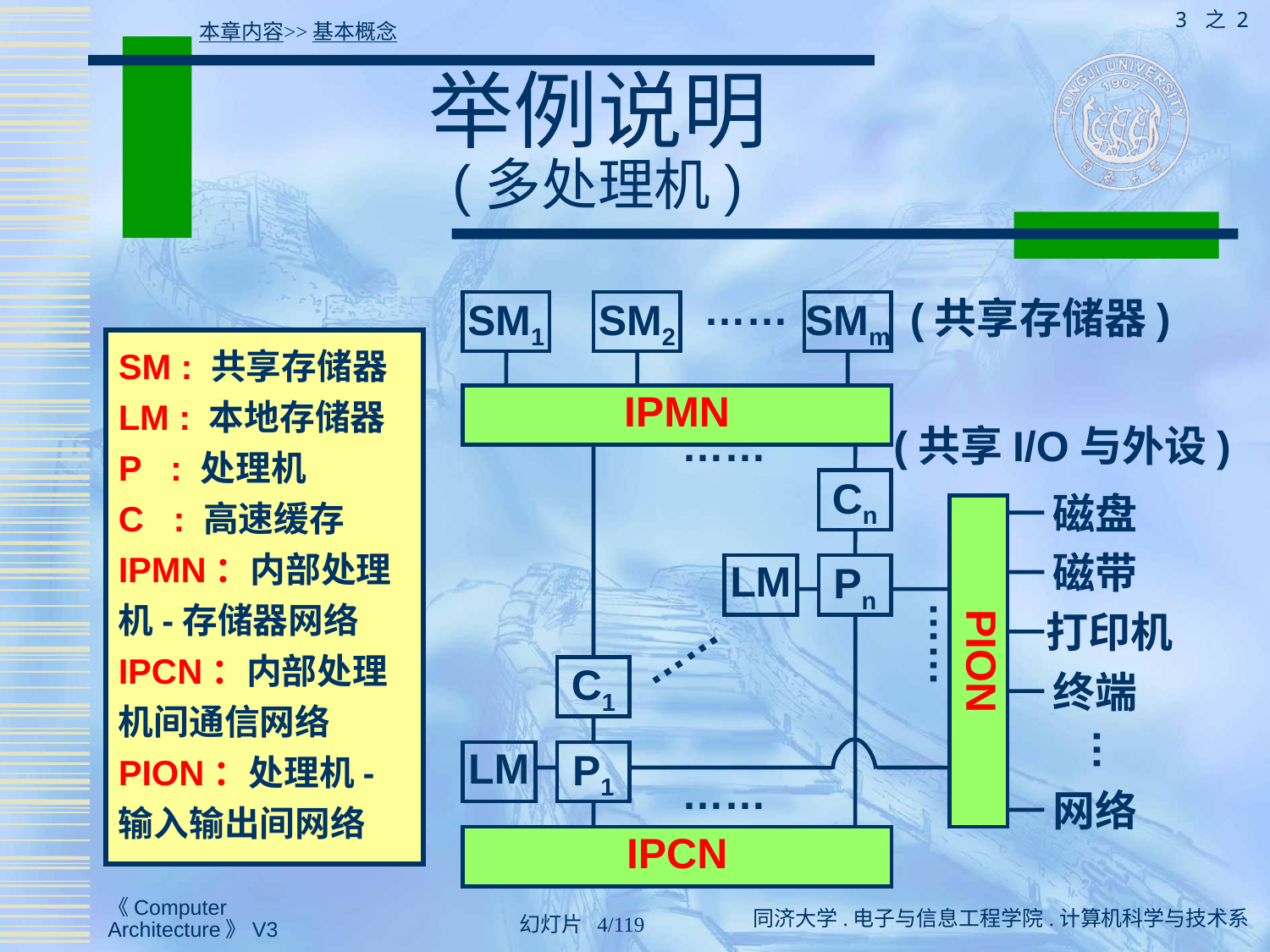

3 之 2
本章内容>>基本概念
# 举例说明 (多处理机)
……
SM1
SM2
SMm
(共享存储器)

IPMN
……
(共享I/O与外设)

Cn
磁盘
PION

磁带
LM
Pn

打印机

……
……

C1
终端

…

LM
P1

……

网络

IPCN
SM : 共享存储器
LM : 本地存储器
P   : 处理机
C   : 高速缓存
IPMN：内部处理机-存储器网络
IPCN：内部处理机间通信网络
PION：处理机-输入输出间网络